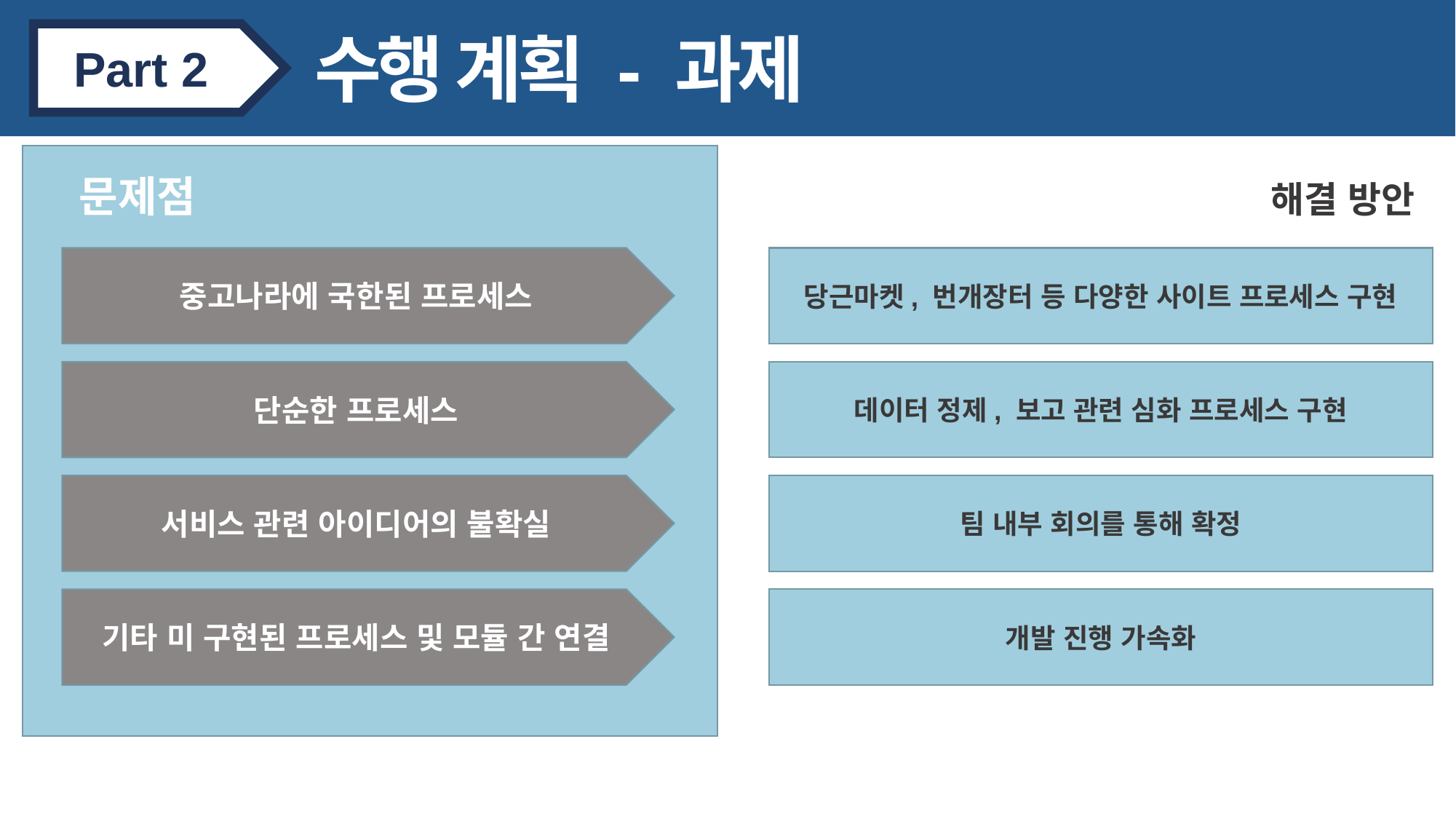

수행 계획 - 과제

Part 2

문제점
해결 방안
해결 방안
중고나라에 국한된 프로세스
당근마켓, 번개장터 등 다양한 사이트 프로세스 구현
단순한 프로세스
데이터 정제, 보고 관련 심화 프로세스 구현
서비스 관련 아이디어의 불확실
팀 내부 회의를 통해 확정
기타 미 구현된 프로세스 및 모듈 간 연결
개발 진행 가속화